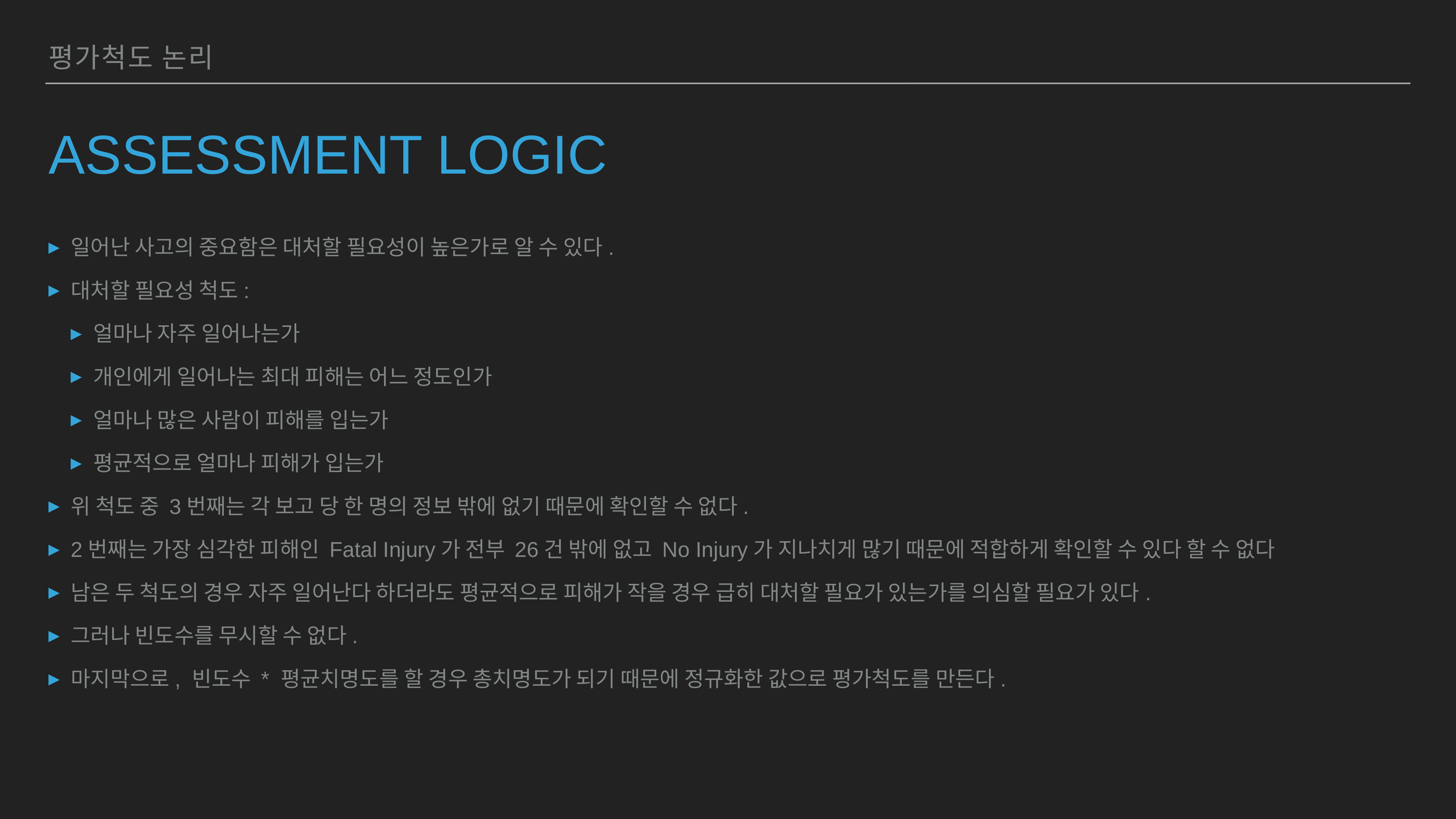

평가척도 논리
# Assessment Logic
일어난 사고의 중요함은 대처할 필요성이 높은가로 알 수 있다.
대처할 필요성 척도:
얼마나 자주 일어나는가
개인에게 일어나는 최대 피해는 어느 정도인가
얼마나 많은 사람이 피해를 입는가
평균적으로 얼마나 피해가 입는가
위 척도 중 3번째는 각 보고 당 한 명의 정보 밖에 없기 때문에 확인할 수 없다.
2번째는 가장 심각한 피해인 Fatal Injury가 전부 26건 밖에 없고 No Injury가 지나치게 많기 때문에 적합하게 확인할 수 있다 할 수 없다
남은 두 척도의 경우 자주 일어난다 하더라도 평균적으로 피해가 작을 경우 급히 대처할 필요가 있는가를 의심할 필요가 있다.
그러나 빈도수를 무시할 수 없다.
마지막으로, 빈도수 * 평균치명도를 할 경우 총치명도가 되기 때문에 정규화한 값으로 평가척도를 만든다.